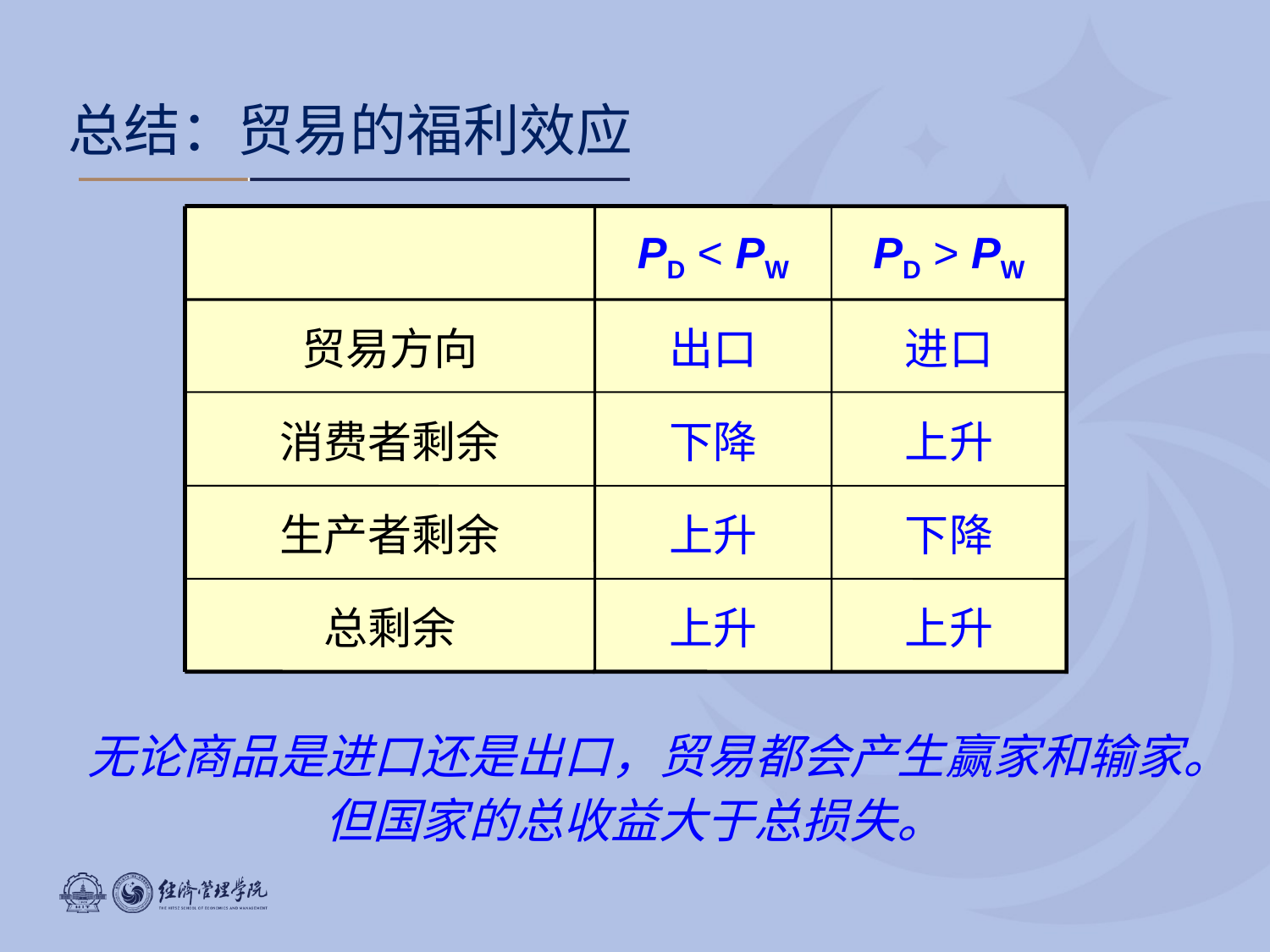

# 总结：贸易的福利效应

PD < PW
出口
下降
上升
上升

PD > PW
进口
上升
下降
上升

贸易方向

消费者剩余

生产者剩余

总剩余

无论商品是进口还是出口，贸易都会产生赢家和输家。
但国家的总收益大于总损失。